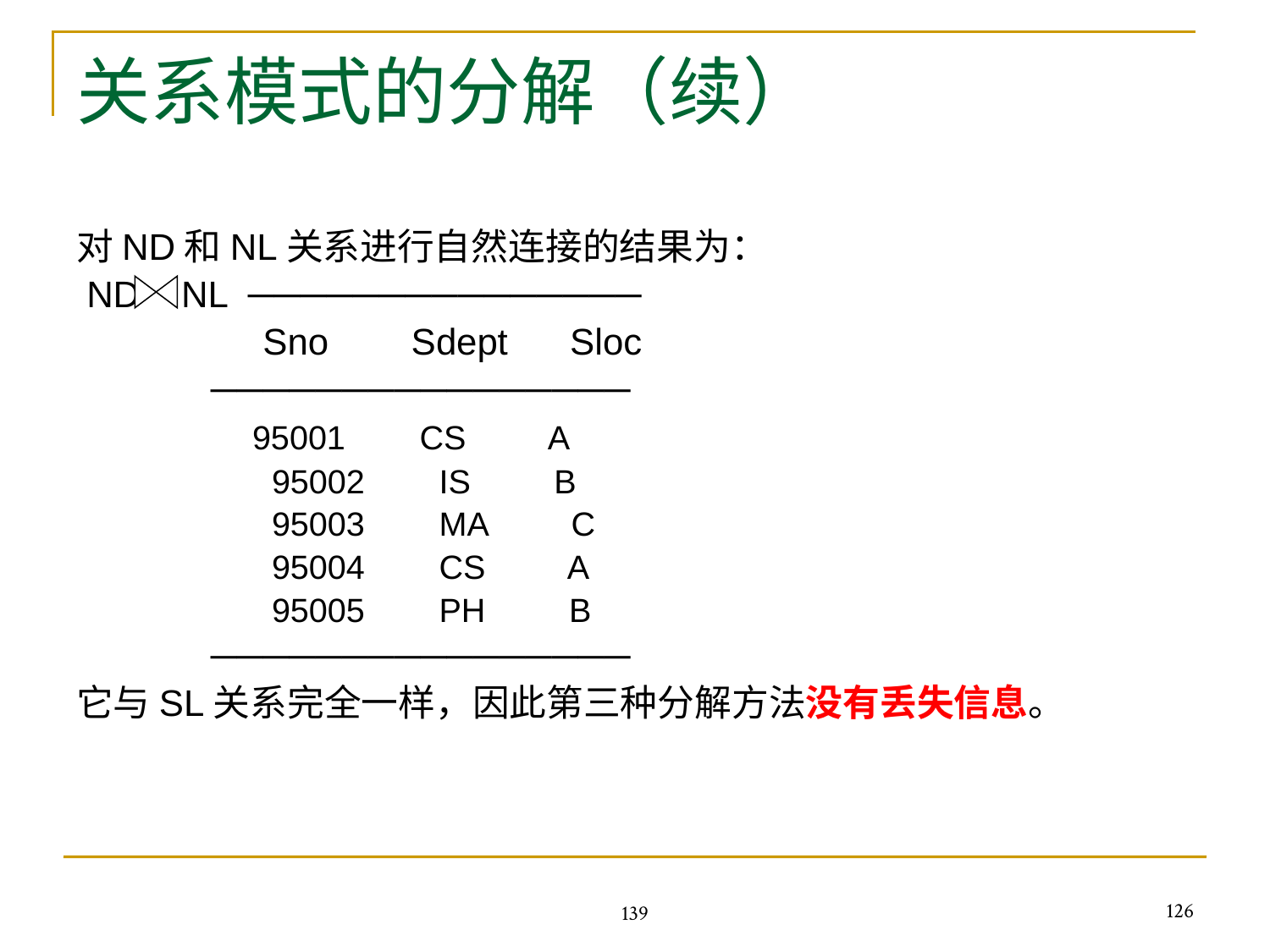

# 关系模式的分解（续）
对ND和NL关系进行自然连接的结果为：
 ND    NL  ───────────────
                  Sno        Sdept      Sloc
             ────────────────
                 95001        CS         A
                     95002        IS         B
                     95003        MA         C
                     95004        CS         A
                     95005        PH         B
             ────────────────
它与SL关系完全一样，因此第三种分解方法没有丢失信息。

126
139